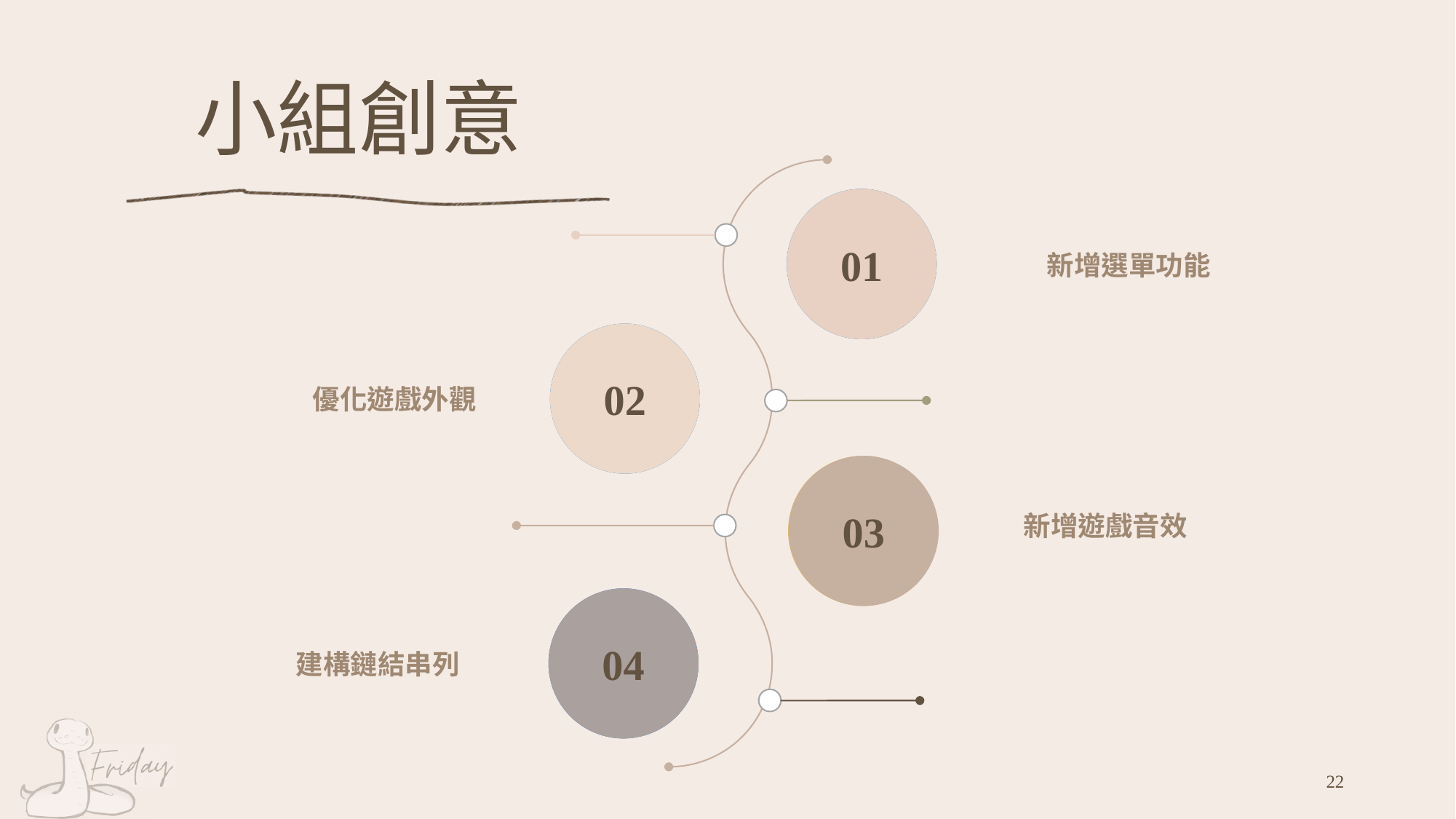

# 小組創意

01

02

03

04

新增選單功能
優化遊戲外觀
新增遊戲音效
建構鏈結串列
22